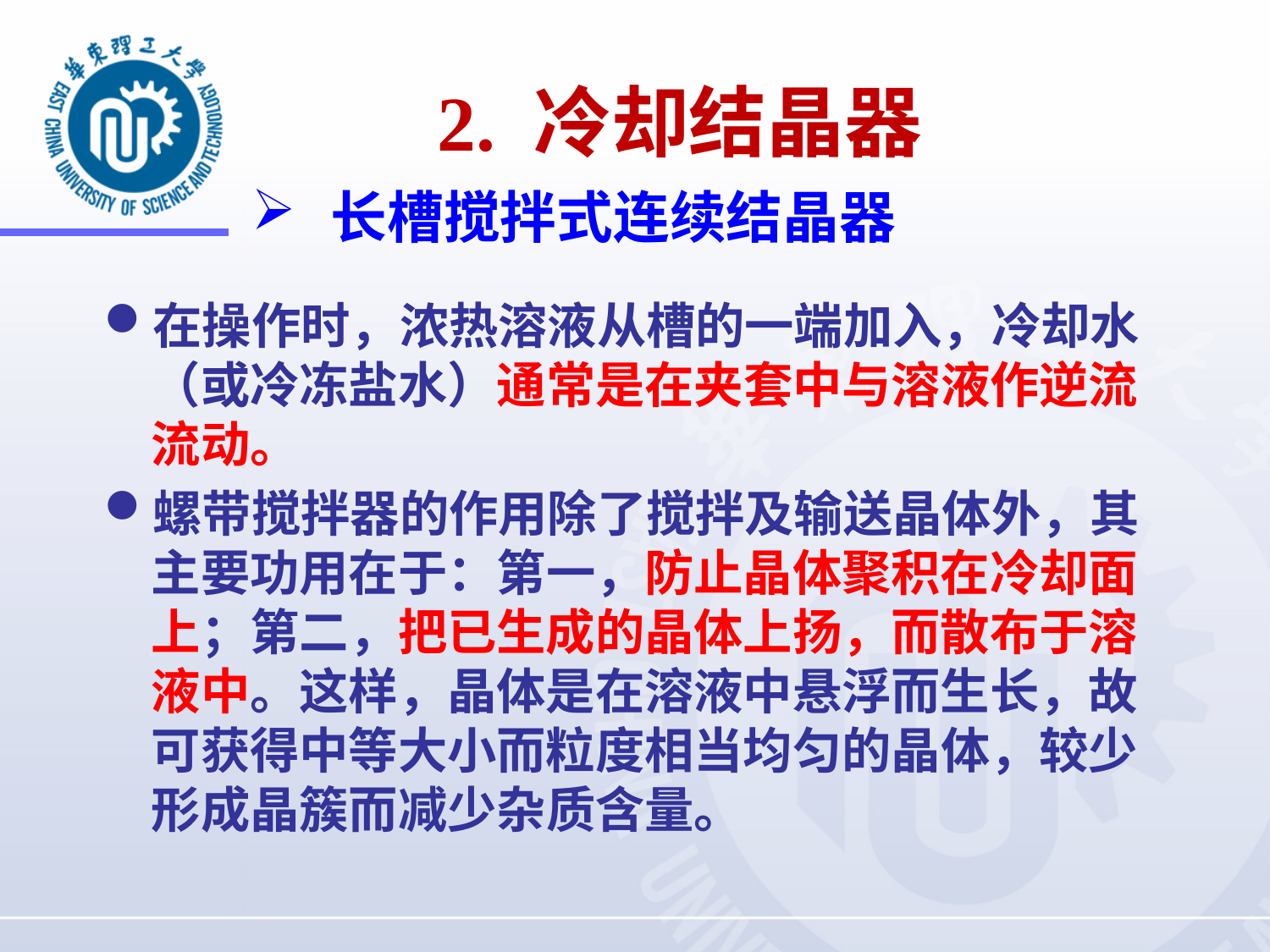

2. 冷却结晶器
长槽搅拌式连续结晶器
在操作时，浓热溶液从槽的一端加入，冷却水（或冷冻盐水）通常是在夹套中与溶液作逆流流动。
螺带搅拌器的作用除了搅拌及输送晶体外，其主要功用在于：第一，防止晶体聚积在冷却面上；第二，把已生成的晶体上扬，而散布于溶液中。这样，晶体是在溶液中悬浮而生长，故可获得中等大小而粒度相当均匀的晶体，较少形成晶簇而减少杂质含量。